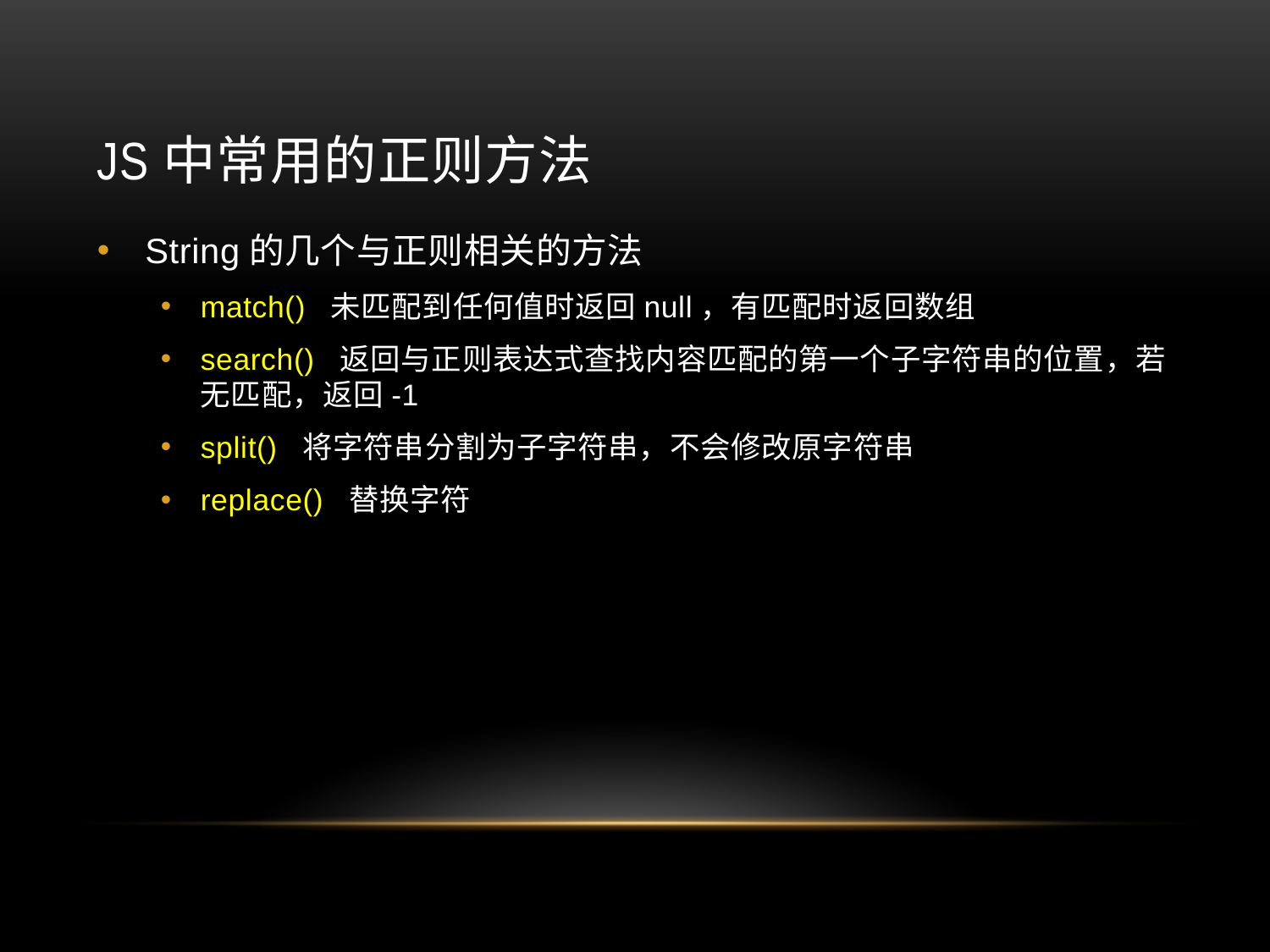

# Js中常用的正则方法
String的几个与正则相关的方法
match()  未匹配到任何值时返回null，有匹配时返回数组
search()  返回与正则表达式查找内容匹配的第一个子字符串的位置，若无匹配，返回-1
split()  将字符串分割为子字符串，不会修改原字符串
replace()  替换字符